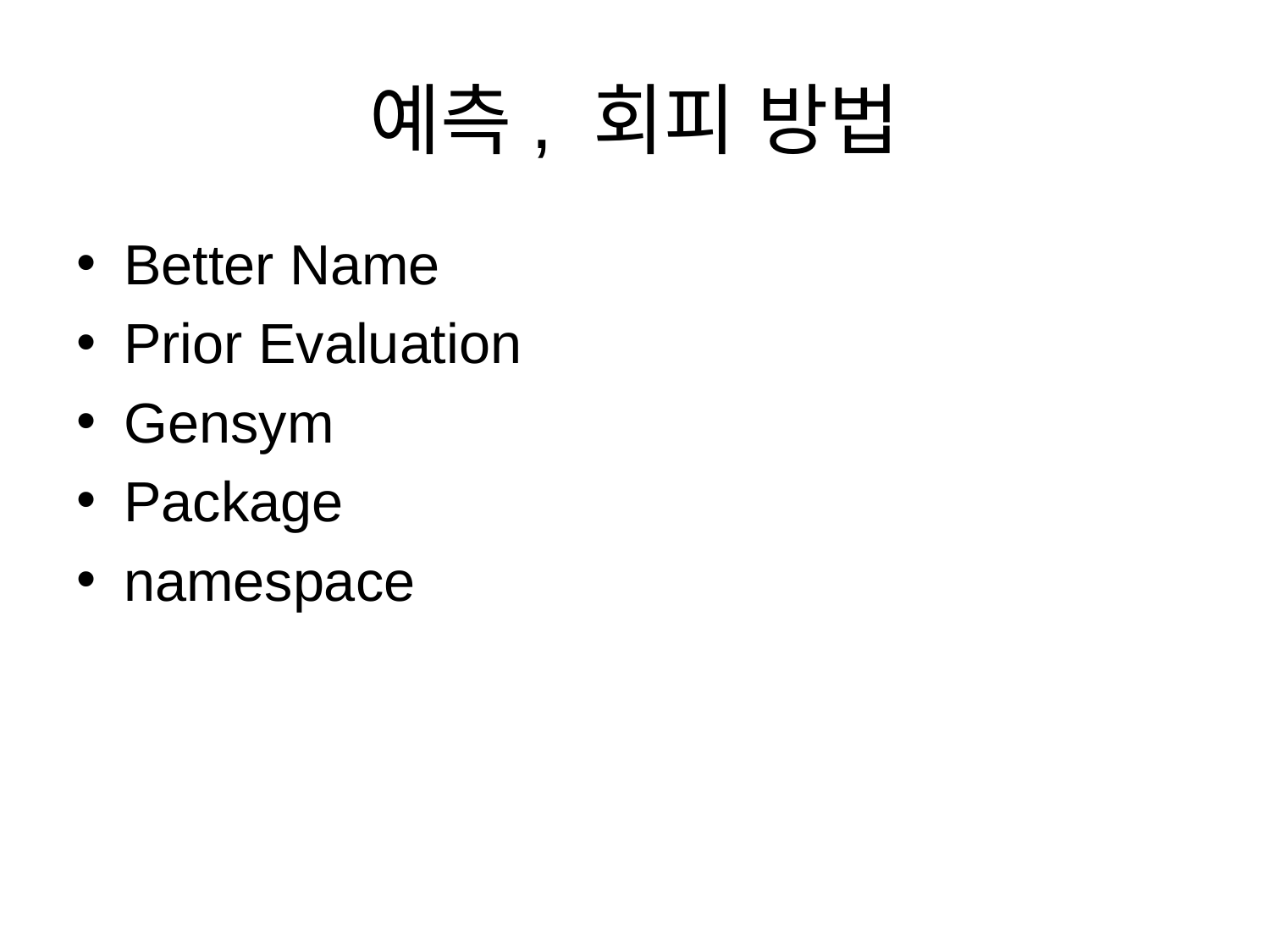

# 예측, 회피 방법
Better Name
Prior Evaluation
Gensym
Package
namespace